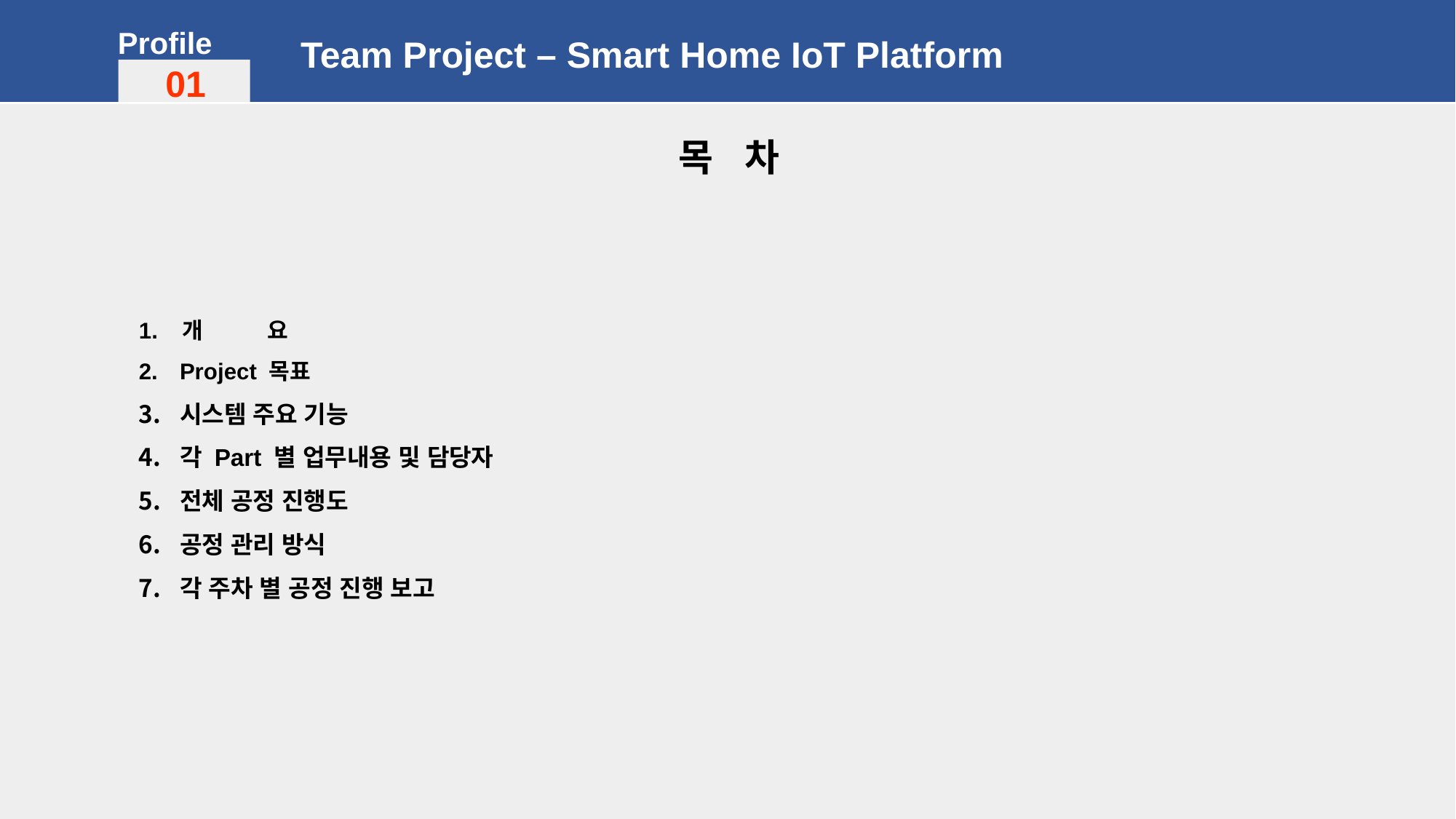

Profile
Team Project – Smart Home IoT Platform
01

목   차
1.   개          요
Project 목표
시스템 주요 기능
각 Part 별 업무내용 및 담당자
전체 공정 진행도
공정 관리 방식
각 주차 별 공정 진행 보고